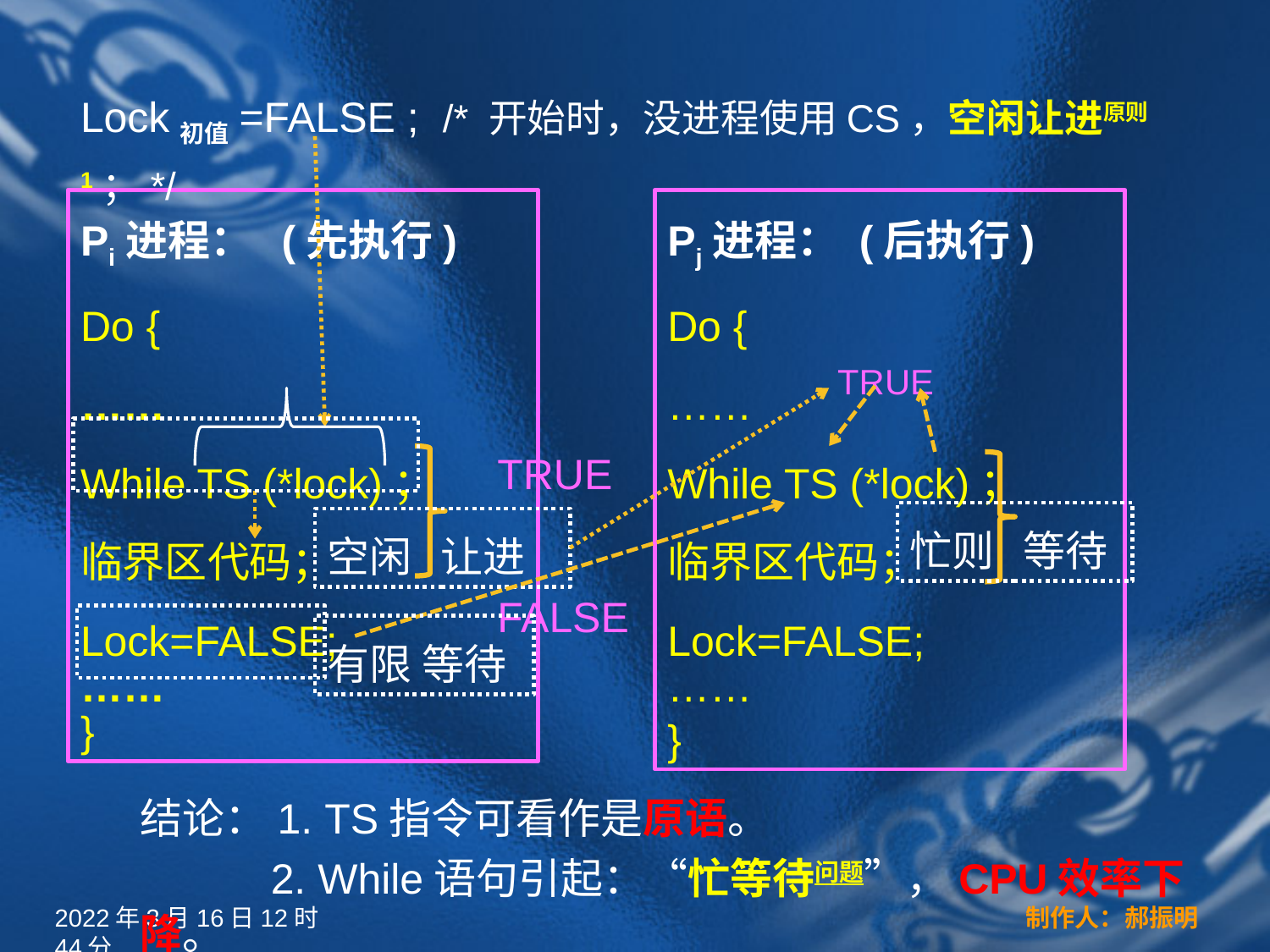

Lock初值=FALSE ;  /* 开始时，没进程使用CS，空闲让进原则1；*/
Pi进程：  (先执行)
Do {
……
While TS (*lock)；
临界区代码；
Lock=FALSE;
……
}
Pj进程： (后执行)
Do {
……
While TS (*lock)；
临界区代码；
Lock=FALSE;
……
}

TRUE

TRUE

忙则   等待
空闲   让进
FALSE

有限 等待
结论：1. TS指令可看作是原语。
           2. While语句引起：“忙等待问题”，CPU效率下降。
2022年3月16日12时44分
制作人：郝振明